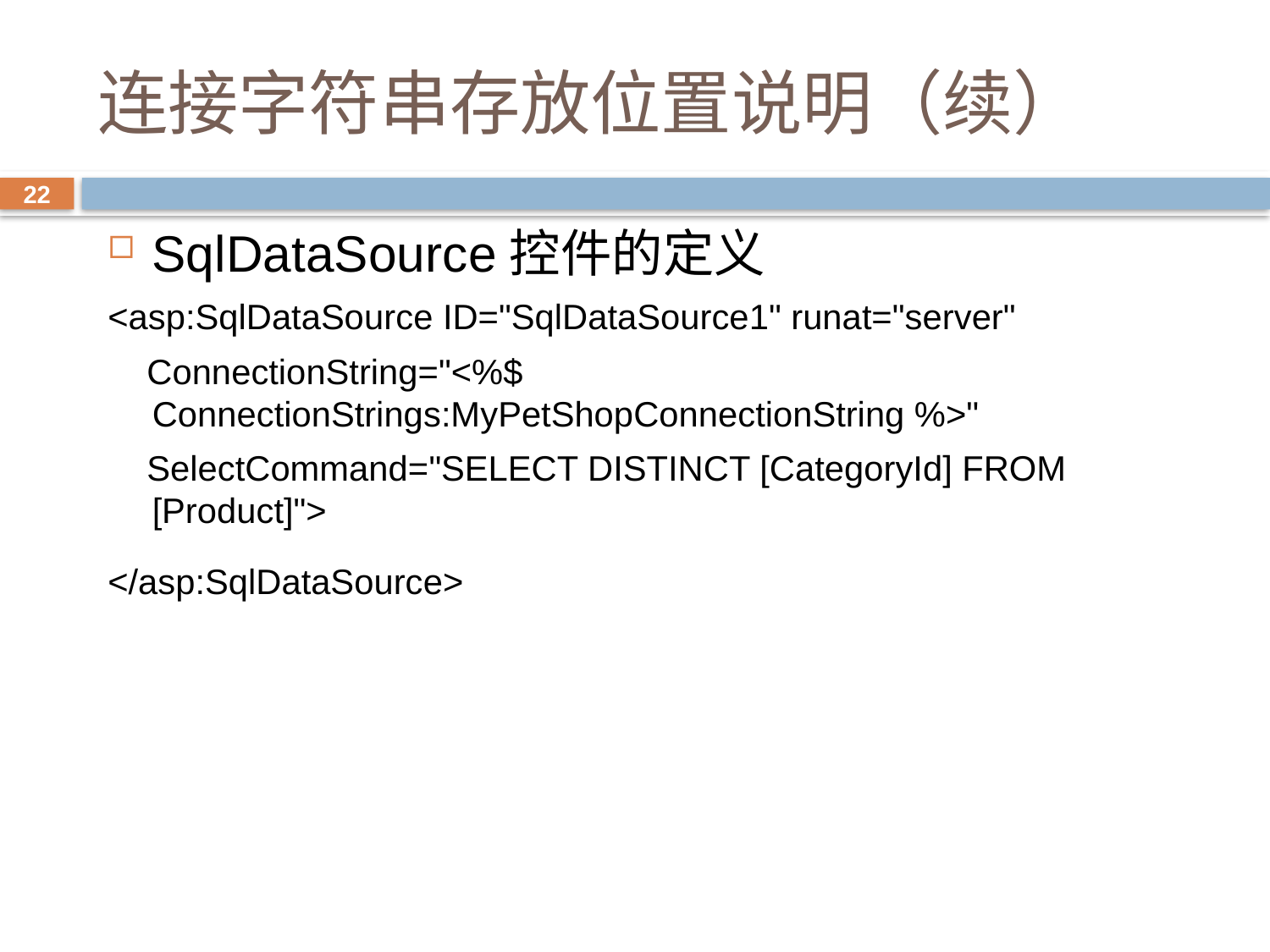

# 连接字符串存放位置说明（续）
22
SqlDataSource控件的定义
<asp:SqlDataSource ID="SqlDataSource1" runat="server"
    ConnectionString="<%$ ConnectionStrings:MyPetShopConnectionString %>"
    SelectCommand="SELECT DISTINCT [CategoryId] FROM [Product]">
</asp:SqlDataSource>